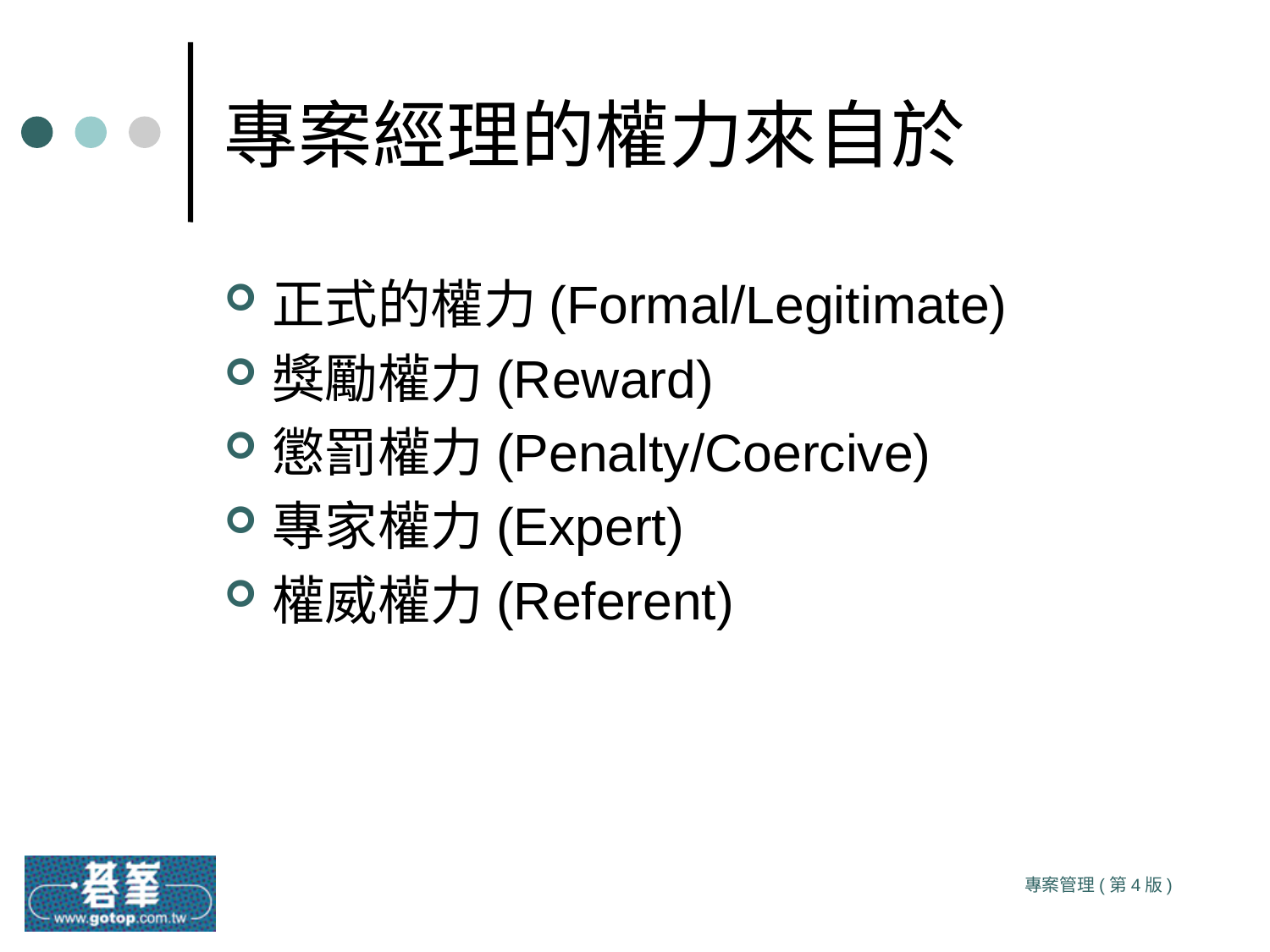

# 專案經理的權力來自於
正式的權力(Formal/Legitimate)
獎勵權力(Reward)
懲罰權力(Penalty/Coercive)
專家權力(Expert)
權威權力(Referent)
專案管理(第4版)